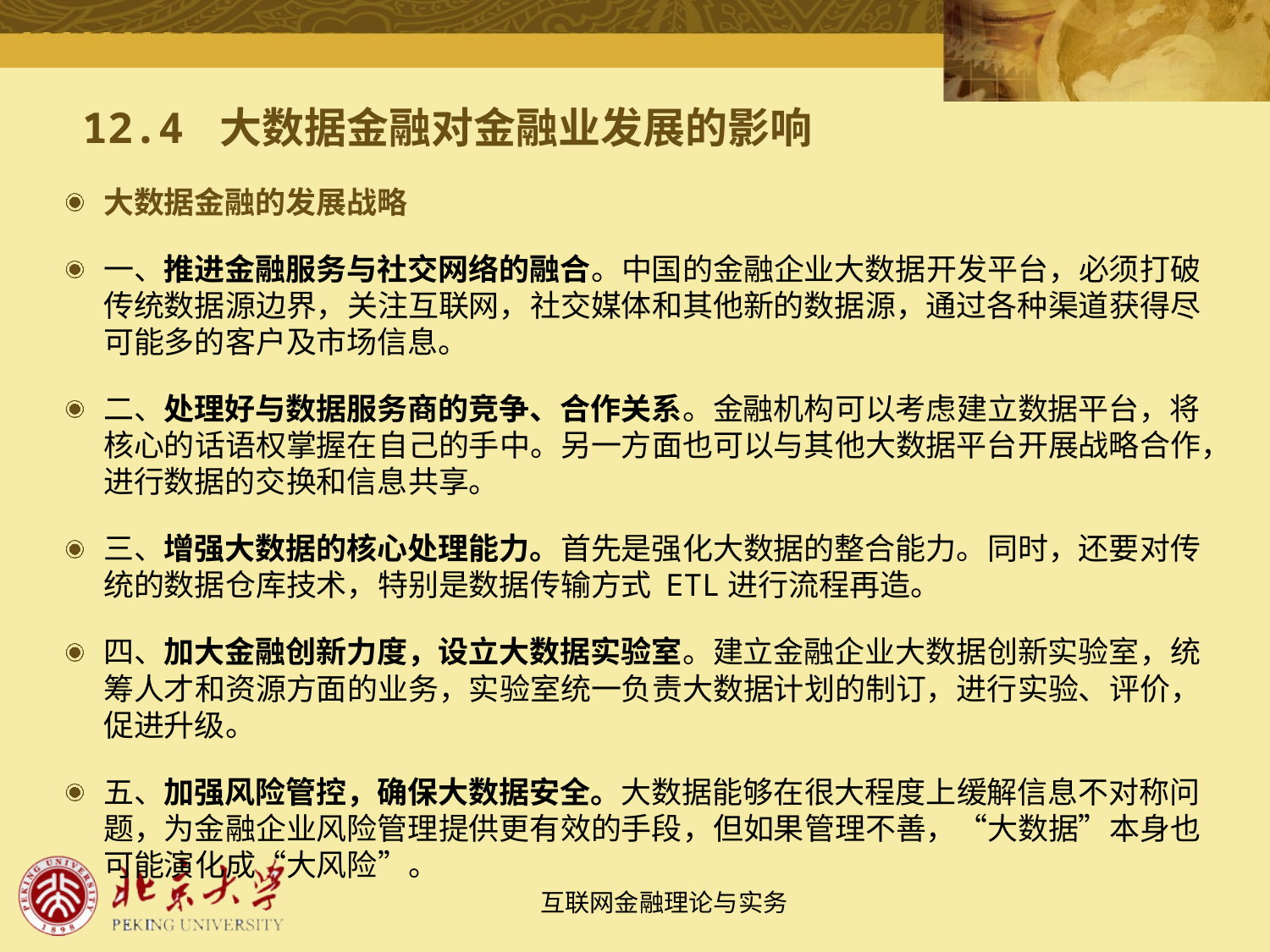

# 12.4 大数据金融对金融业发展的影响
大数据金融的发展战略
一、推进金融服务与社交网络的融合。中国的金融企业大数据开发平台，必须打破传统数据源边界，关注互联网，社交媒体和其他新的数据源，通过各种渠道获得尽可能多的客户及市场信息。
二、处理好与数据服务商的竞争、合作关系。金融机构可以考虑建立数据平台，将核心的话语权掌握在自己的手中。另一方面也可以与其他大数据平台开展战略合作，进行数据的交换和信息共享。
三、增强大数据的核心处理能力。首先是强化大数据的整合能力。同时，还要对传统的数据仓库技术，特别是数据传输方式 ETL进行流程再造。
四、加大金融创新力度，设立大数据实验室。建立金融企业大数据创新实验室，统筹人才和资源方面的业务，实验室统一负责大数据计划的制订，进行实验、评价，促进升级。
五、加强风险管控，确保大数据安全。大数据能够在很大程度上缓解信息不对称问题，为金融企业风险管理提供更有效的手段，但如果管理不善，“大数据”本身也可能演化成“大风险”。
30